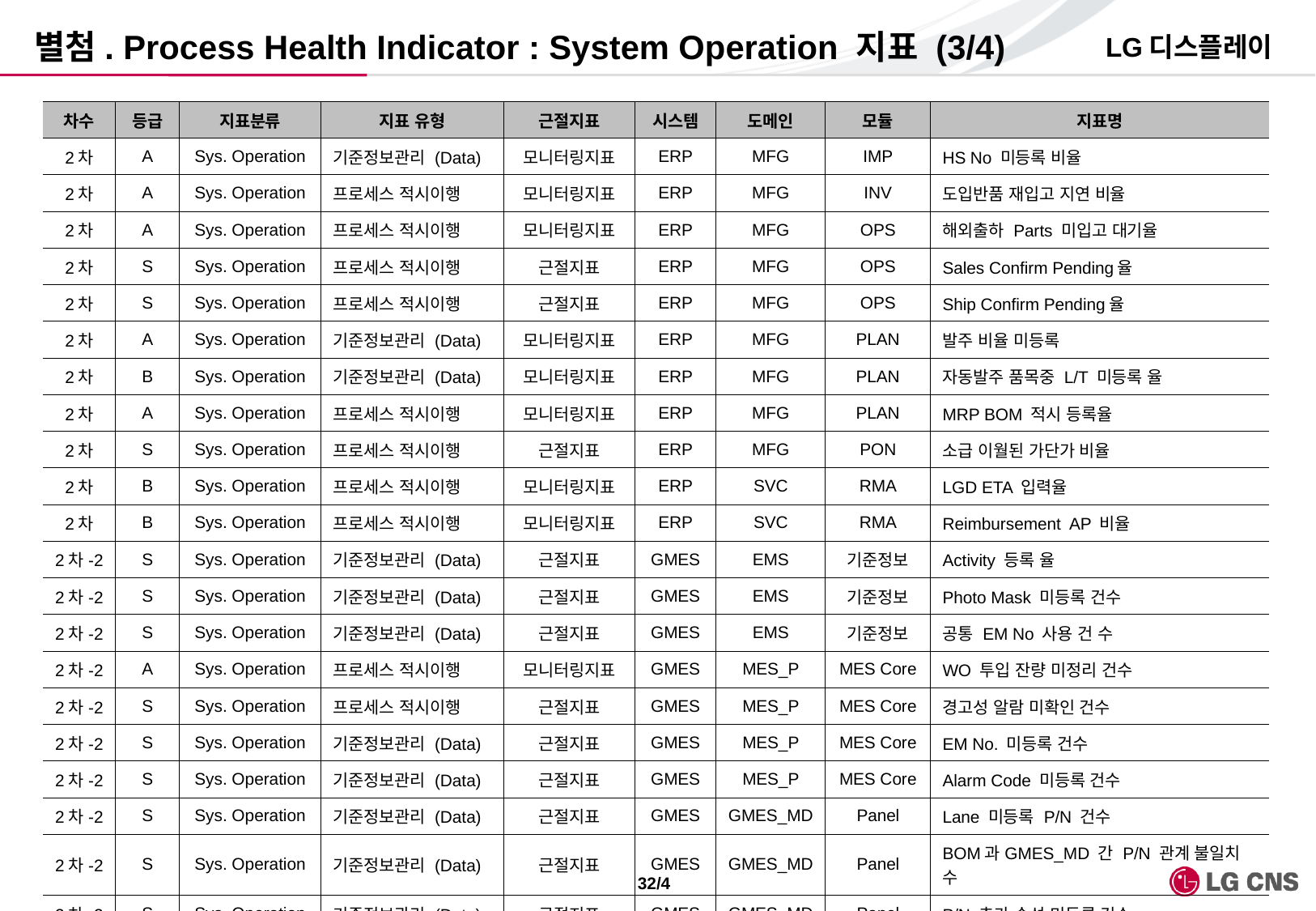

# 별첨. Process Health Indicator : System Operation 지표 (3/4)
LG디스플레이
| 차수 | 등급 | 지표분류 | 지표 유형 | 근절지표 | 시스템 | 도메인 | 모듈 | 지표명 |
| --- | --- | --- | --- | --- | --- | --- | --- | --- |
| 2차 | A | Sys. Operation | 기준정보관리 (Data) | 모니터링지표 | ERP | MFG | IMP | HS No 미등록 비율 |
| 2차 | A | Sys. Operation | 프로세스 적시이행 | 모니터링지표 | ERP | MFG | INV | 도입반품 재입고 지연 비율 |
| 2차 | A | Sys. Operation | 프로세스 적시이행 | 모니터링지표 | ERP | MFG | OPS | 해외출하 Parts 미입고 대기율 |
| 2차 | S | Sys. Operation | 프로세스 적시이행 | 근절지표 | ERP | MFG | OPS | Sales Confirm Pending율 |
| 2차 | S | Sys. Operation | 프로세스 적시이행 | 근절지표 | ERP | MFG | OPS | Ship Confirm Pending율 |
| 2차 | A | Sys. Operation | 기준정보관리 (Data) | 모니터링지표 | ERP | MFG | PLAN | 발주 비율 미등록 |
| 2차 | B | Sys. Operation | 기준정보관리 (Data) | 모니터링지표 | ERP | MFG | PLAN | 자동발주 품목중 L/T 미등록 율 |
| 2차 | A | Sys. Operation | 프로세스 적시이행 | 모니터링지표 | ERP | MFG | PLAN | MRP BOM 적시 등록율 |
| 2차 | S | Sys. Operation | 프로세스 적시이행 | 근절지표 | ERP | MFG | PON | 소급 이월된 가단가 비율 |
| 2차 | B | Sys. Operation | 프로세스 적시이행 | 모니터링지표 | ERP | SVC | RMA | LGD ETA 입력율 |
| 2차 | B | Sys. Operation | 프로세스 적시이행 | 모니터링지표 | ERP | SVC | RMA | Reimbursement AP 비율 |
| 2차-2 | S | Sys. Operation | 기준정보관리 (Data) | 근절지표 | GMES | EMS | 기준정보 | Activity 등록 율 |
| 2차-2 | S | Sys. Operation | 기준정보관리 (Data) | 근절지표 | GMES | EMS | 기준정보 | Photo Mask 미등록 건수 |
| 2차-2 | S | Sys. Operation | 기준정보관리 (Data) | 근절지표 | GMES | EMS | 기준정보 | 공통 EM No 사용 건 수 |
| 2차-2 | A | Sys. Operation | 프로세스 적시이행 | 모니터링지표 | GMES | MES\_P | MES Core | WO 투입 잔량 미정리 건수 |
| 2차-2 | S | Sys. Operation | 프로세스 적시이행 | 근절지표 | GMES | MES\_P | MES Core | 경고성 알람 미확인 건수 |
| 2차-2 | S | Sys. Operation | 기준정보관리 (Data) | 근절지표 | GMES | MES\_P | MES Core | EM No. 미등록 건수 |
| 2차-2 | S | Sys. Operation | 기준정보관리 (Data) | 근절지표 | GMES | MES\_P | MES Core | Alarm Code 미등록 건수 |
| 2차-2 | S | Sys. Operation | 기준정보관리 (Data) | 근절지표 | GMES | GMES\_MD | Panel | Lane 미등록 P/N 건수 |
| 2차-2 | S | Sys. Operation | 기준정보관리 (Data) | 근절지표 | GMES | GMES\_MD | Panel | BOM과GMES\_MD 간 P/N 관계 불일치 수 |
| 2차-2 | S | Sys. Operation | 기준정보관리 (Data) | 근절지표 | GMES | GMES\_MD | Panel | P/N 추가 속성 미등록 건수 |
| 2차-2 | S | Sys. Operation | 기준정보관리 (Data) | 근절지표 | GMES | GMES\_MD | Panel | 관리도 Spec 미등록 건수 |